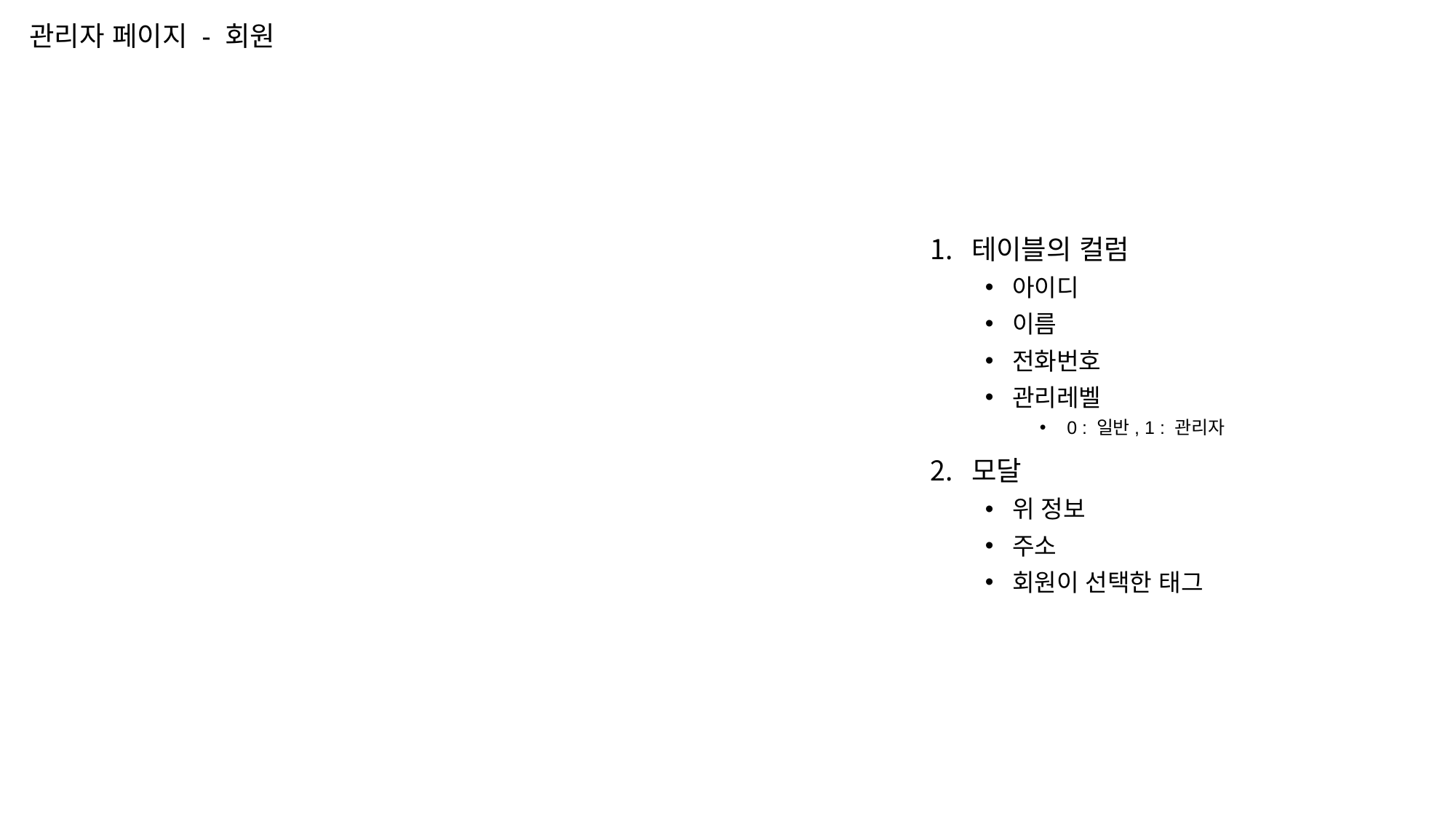

# 관리자 페이지 - 회원
테이블의 컬럼
아이디
이름
전화번호
관리레벨
0 : 일반, 1 : 관리자
모달
위 정보
주소
회원이 선택한 태그